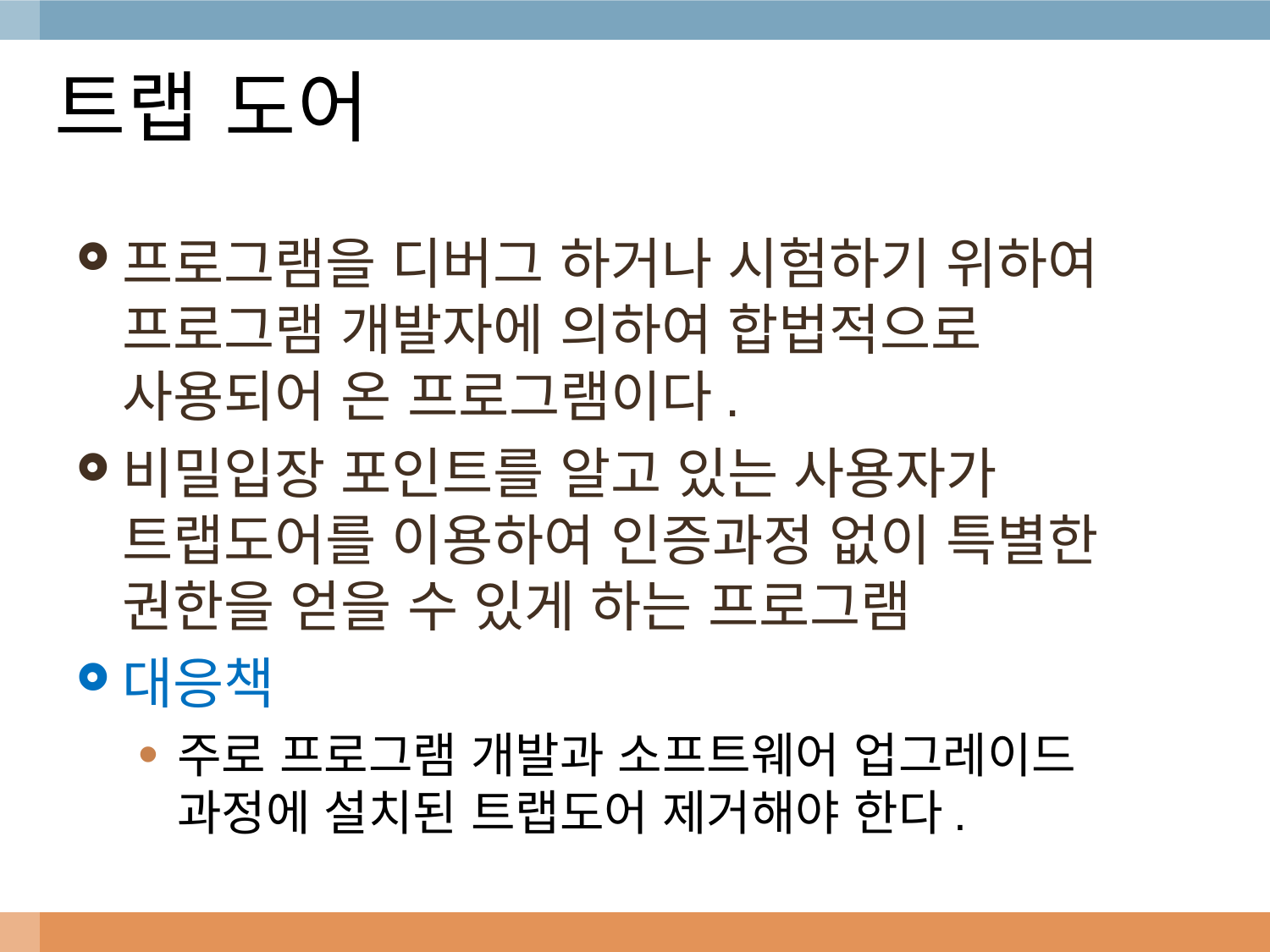

# 트랩 도어
프로그램을 디버그 하거나 시험하기 위하여 프로그램 개발자에 의하여 합법적으로 사용되어 온 프로그램이다.
비밀입장 포인트를 알고 있는 사용자가 트랩도어를 이용하여 인증과정 없이 특별한 권한을 얻을 수 있게 하는 프로그램
대응책
주로 프로그램 개발과 소프트웨어 업그레이드 과정에 설치된 트랩도어 제거해야 한다.